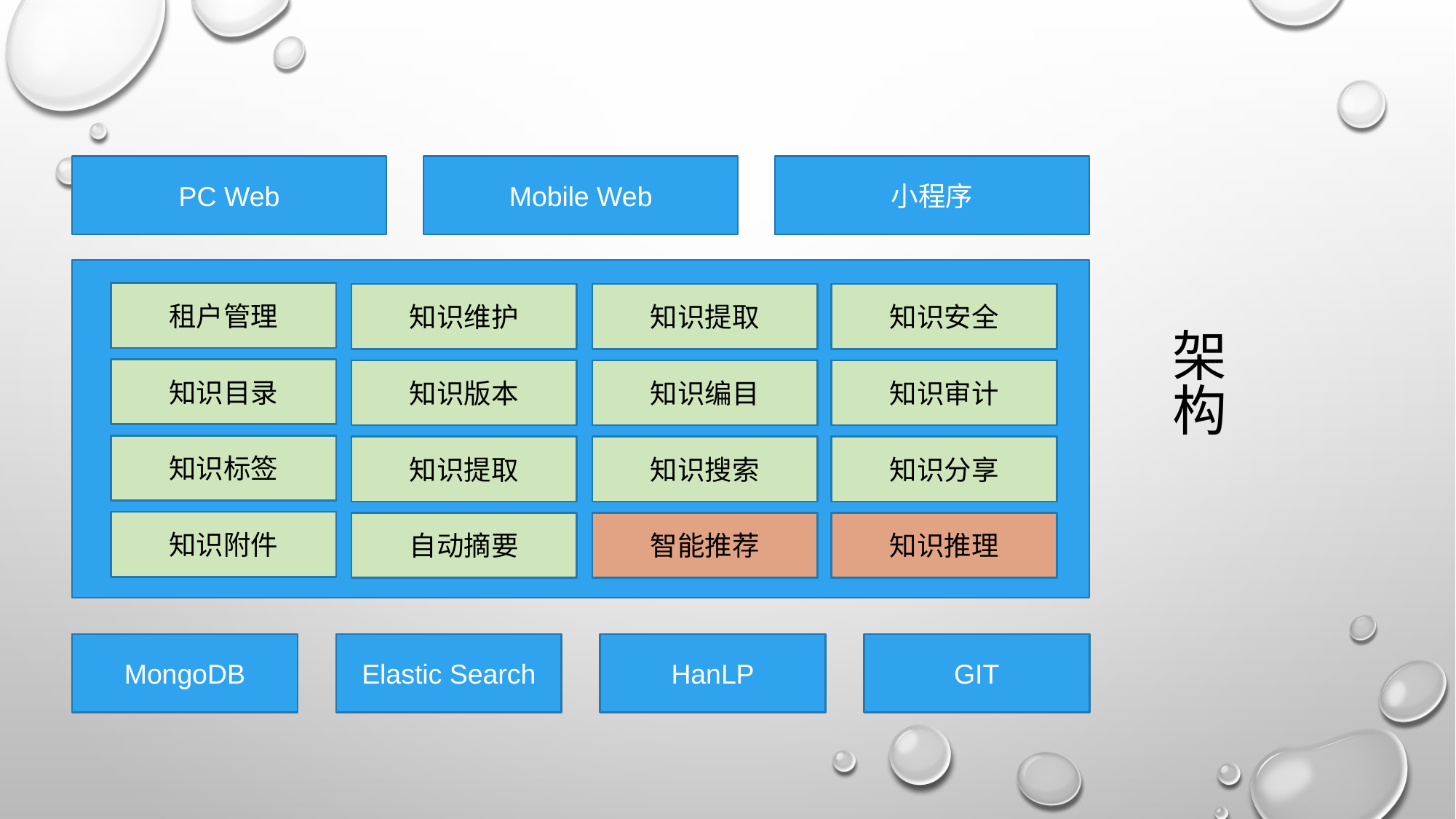

# 架构
PC Web
Mobile Web
小程序

租户管理
知识维护
知识提取
知识安全
知识目录
知识版本
知识编目
知识审计
知识标签
知识提取
知识搜索
知识分享
知识附件
自动摘要
智能推荐
知识推理
MongoDB
Elastic Search
HanLP
GIT